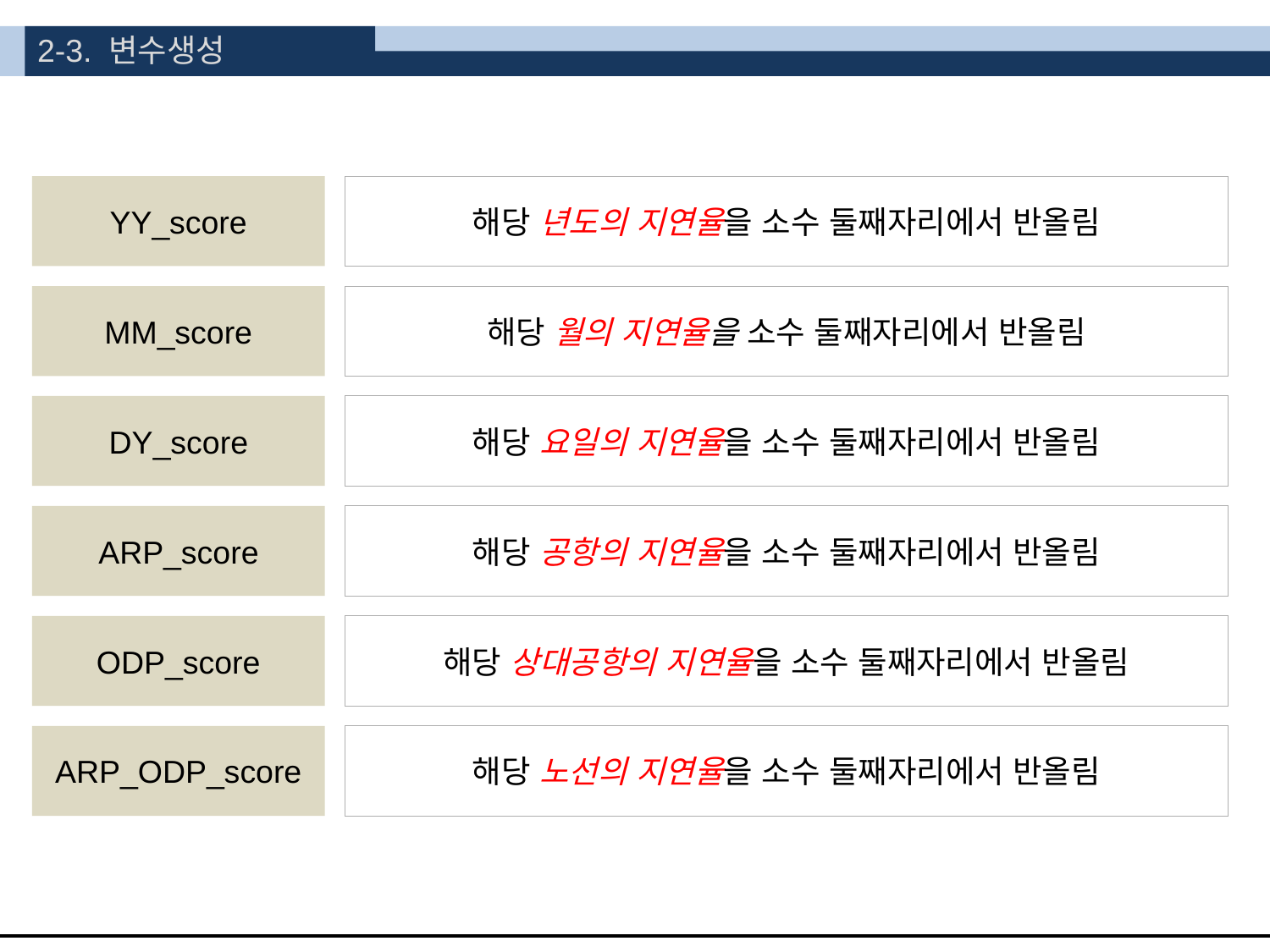

2-3. 변수생성

YY_score
해당 년도의 지연율을 소수 둘째자리에서 반올림
MM_score
해당 월의 지연율을 소수 둘째자리에서 반올림
DY_score
해당 요일의 지연율을 소수 둘째자리에서 반올림
ARP_score
해당 공항의 지연율을 소수 둘째자리에서 반올림
ODP_score
해당 상대공항의 지연율을 소수 둘째자리에서 반올림
ARP_ODP_score
해당 노선의 지연율을 소수 둘째자리에서 반올림